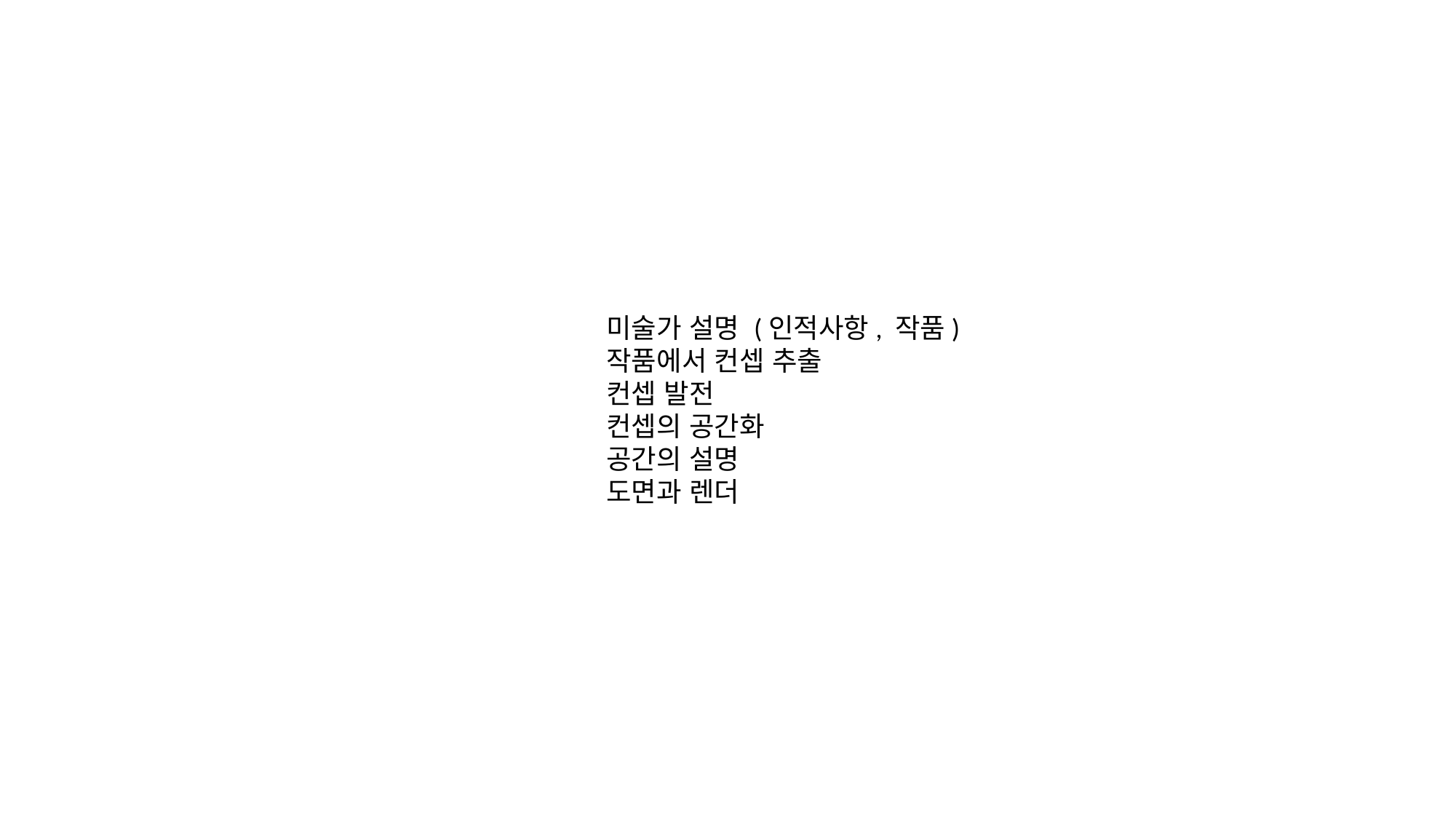

미술가 설명 (인적사항, 작품)
작품에서 컨셉 추출
컨셉 발전
컨셉의 공간화
공간의 설명
도면과 렌더